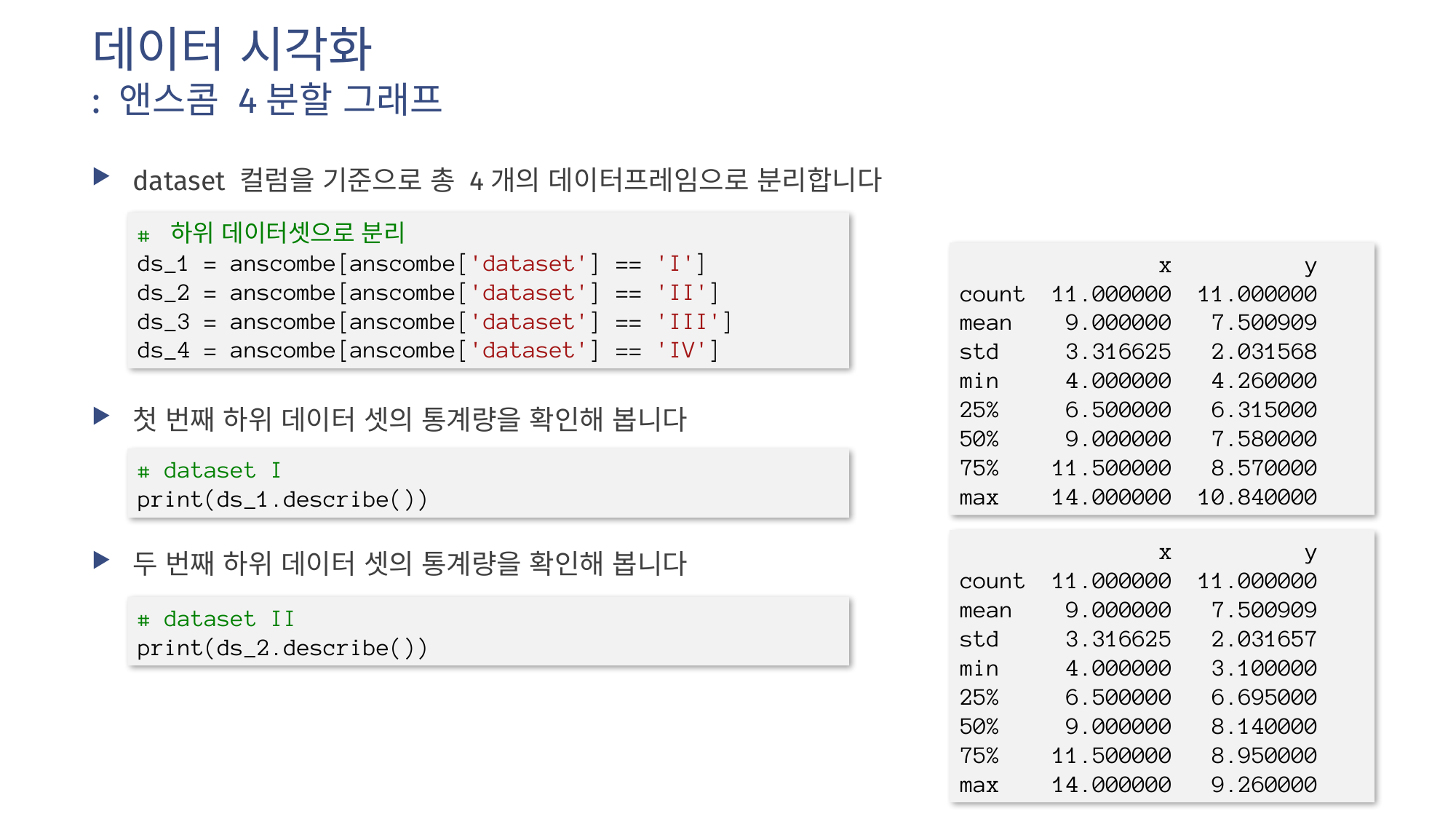

# 데이터 시각화 : 앤스콤 4분할 그래프
dataset 컬럼을 기준으로 총 4개의 데이터프레임으로 분리합니다

첫 번째 하위 데이터 셋의 통계량을 확인해 봅니다

두 번째 하위 데이터 셋의 통계량을 확인해 봅니다
# 하위 데이터셋으로 분리
ds_1 = anscombe[anscombe['dataset'] == 'I']
ds_2 = anscombe[anscombe['dataset'] == 'II']
ds_3 = anscombe[anscombe['dataset'] == 'III']
ds_4 = anscombe[anscombe['dataset'] == 'IV']
               x          y
count  11.000000  11.000000
mean    9.000000   7.500909
std     3.316625   2.031568
min     4.000000   4.260000
25%     6.500000   6.315000
50%     9.000000   7.580000
75%    11.500000   8.570000
max    14.000000  10.840000
# dataset I
print(ds_1.describe())
               x          y
count  11.000000  11.000000
mean    9.000000   7.500909
std     3.316625   2.031657
min     4.000000   3.100000
25%     6.500000   6.695000
50%     9.000000   8.140000
75%    11.500000   8.950000
max    14.000000   9.260000
# dataset II
print(ds_2.describe())